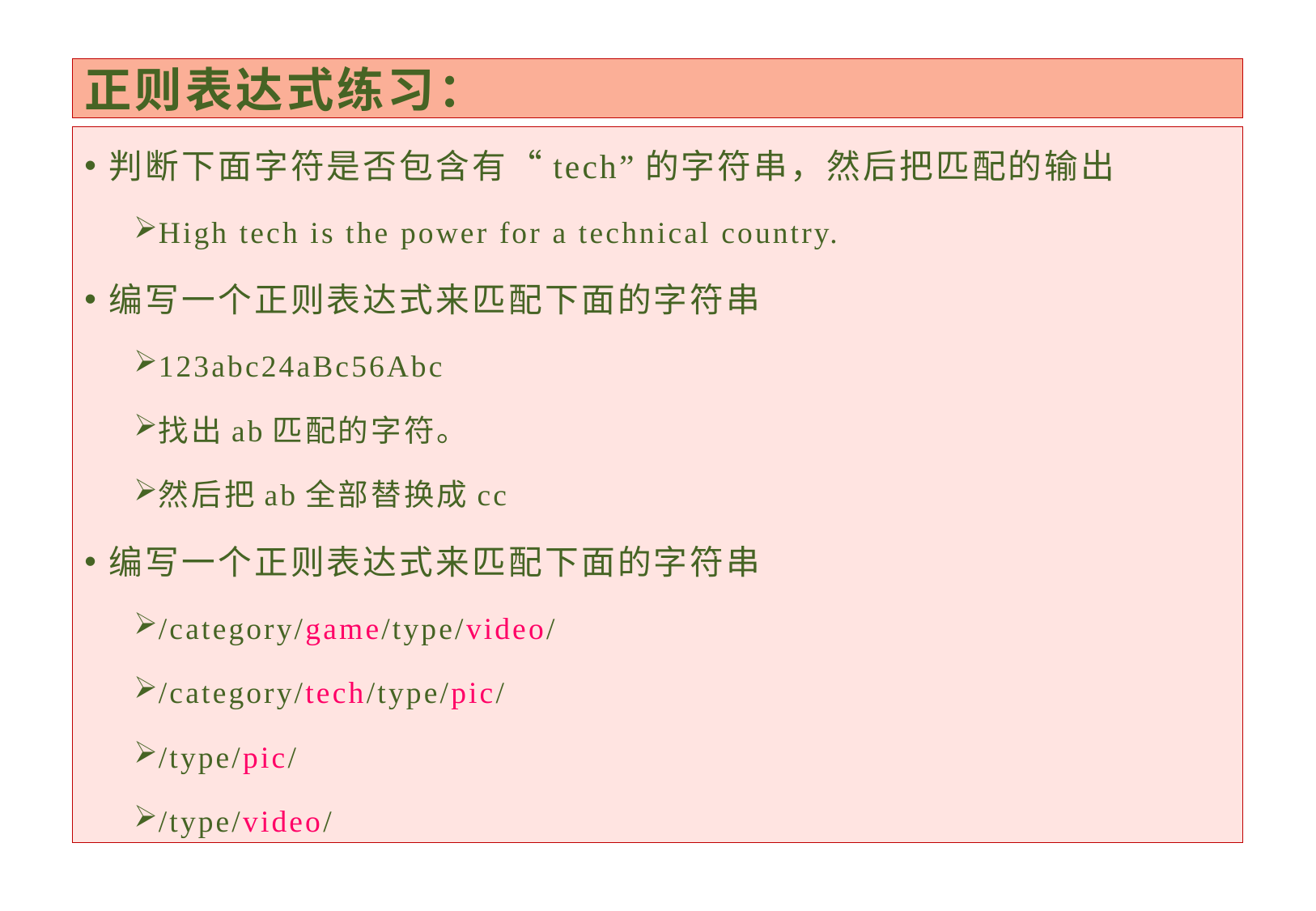

# 正则表达式练习：
判断下面字符是否包含有“tech”的字符串，然后把匹配的输出
High tech is the power for a technical country.
编写一个正则表达式来匹配下面的字符串
123abc24aBc56Abc
找出ab匹配的字符。
然后把ab全部替换成cc
编写一个正则表达式来匹配下面的字符串
/category/game/type/video/
/category/tech/type/pic/
/type/pic/
/type/video/